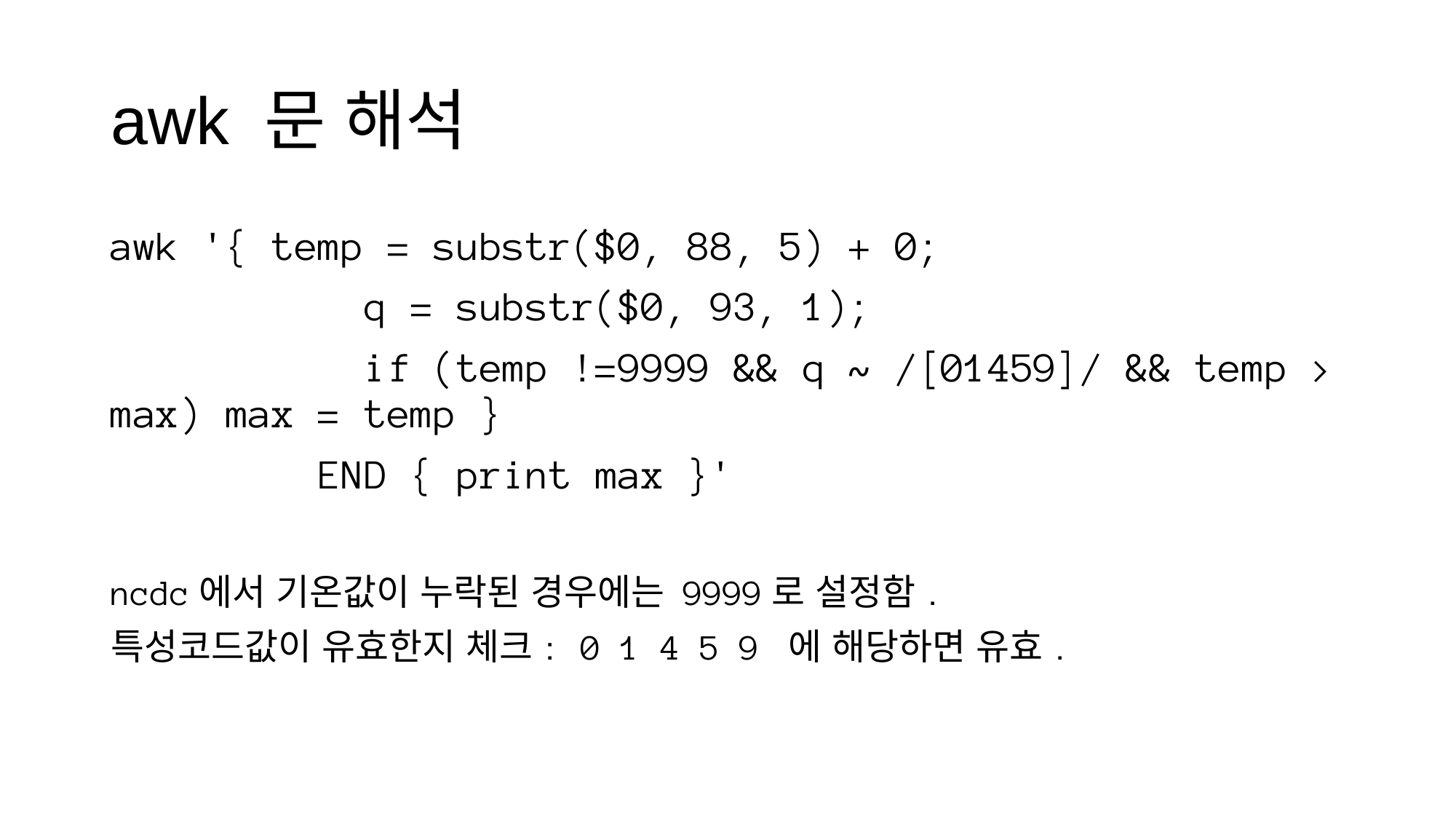

# awk 문 해석
awk '{ temp = substr($0, 88, 5) + 0;
           q = substr($0, 93, 1);
           if (temp !=9999 && q ~ /[01459]/ && temp > max) max = temp }
         END { print max }'

ncdc에서 기온값이 누락된 경우에는 9999로 설정함.
특성코드값이 유효한지 체크: 0 1 4 5 9 에 해당하면 유효.